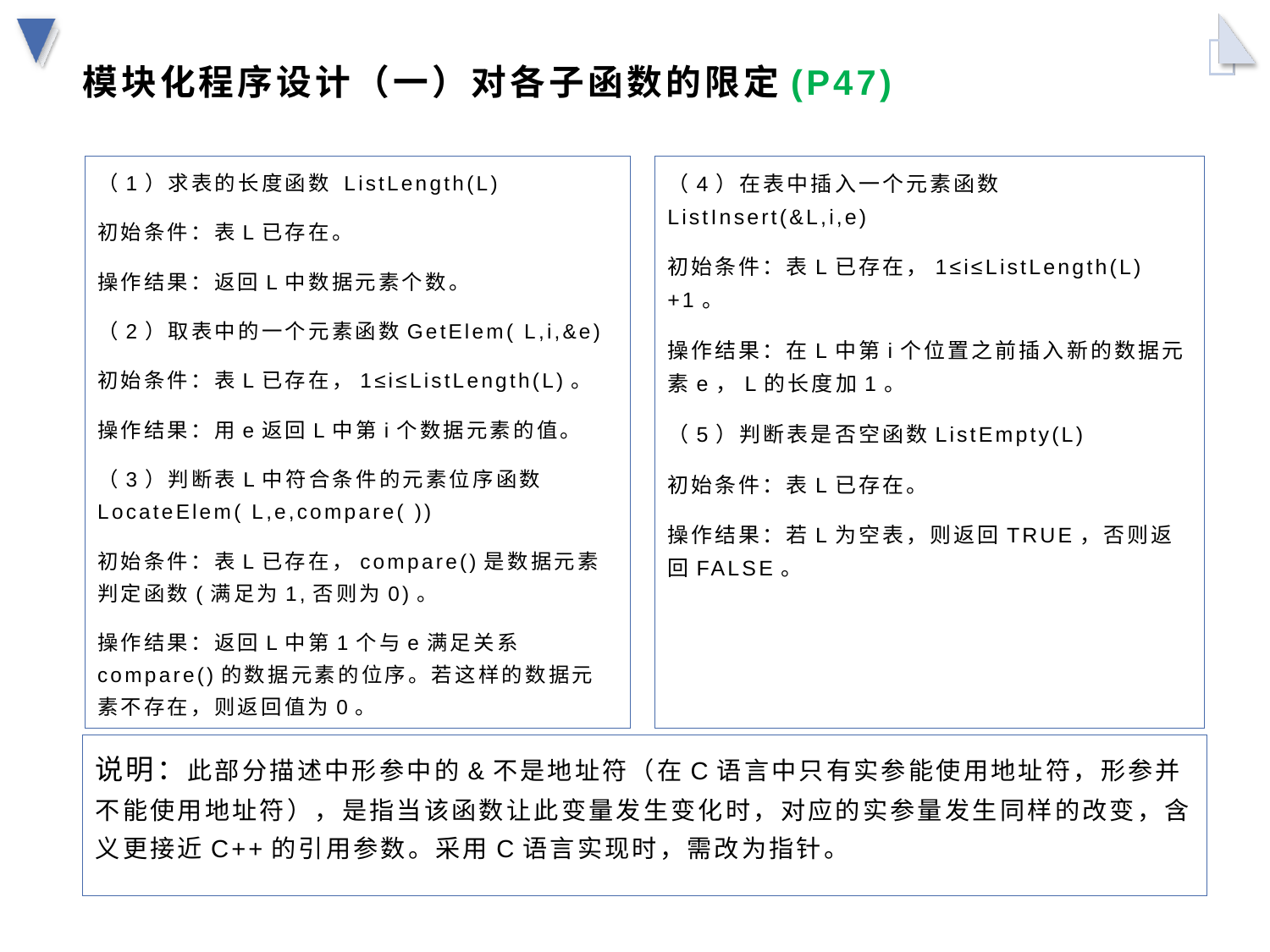

# 模块化程序设计（一）对各子函数的限定(P47)
（1）求表的长度函数 ListLength(L)
初始条件：表L已存在。
操作结果：返回L中数据元素个数。
（2）取表中的一个元素函数GetElem( L,i,&e)
初始条件：表L已存在，1≤i≤ListLength(L)。
操作结果：用e返回L中第i个数据元素的值。
（3）判断表L中符合条件的元素位序函数 LocateElem( L,e,compare( ))
初始条件：表L已存在，compare()是数据元素判定函数(满足为1,否则为0)。
操作结果：返回L中第1个与e满足关系compare()的数据元素的位序。若这样的数据元素不存在，则返回值为0。

（4）在表中插入一个元素函数 ListInsert(&L,i,e)
初始条件：表L已存在，1≤i≤ListLength(L)+1。
操作结果：在L中第i个位置之前插入新的数据元素e，L的长度加1。
（5）判断表是否空函数ListEmpty(L)
初始条件：表L已存在。
操作结果：若L为空表，则返回TRUE，否则返回FALSE。
说明：此部分描述中形参中的&不是地址符（在C语言中只有实参能使用地址符，形参并不能使用地址符），是指当该函数让此变量发生变化时，对应的实参量发生同样的改变，含义更接近C++的引用参数。采用C语言实现时，需改为指针。
9